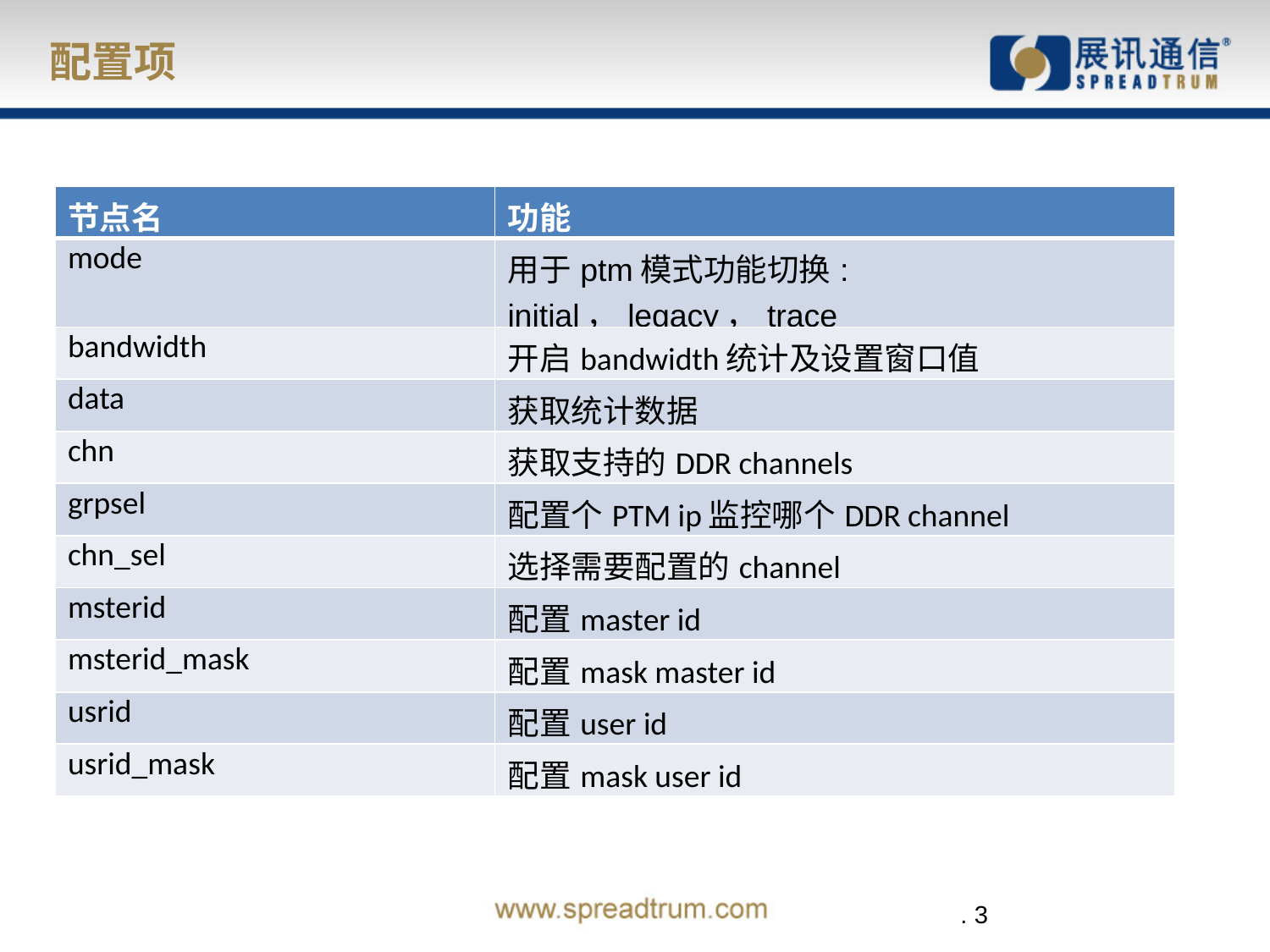

# 配置项

| 节点名 | 功能 |
| --- | --- |
| mode | 用于ptm模式功能切换: initial，legacy，trace |
| bandwidth | 开启bandwidth统计及设置窗口值 |
| data | 获取统计数据 |
| chn | 获取支持的DDR channels |
| grpsel | 配置个PTM ip监控哪个DDR channel |
| chn\_sel | 选择需要配置的channel |
| msterid | 配置master id |
| msterid\_mask | 配置mask master id |
| usrid | 配置user id |
| usrid\_mask | 配置mask user id |
  . 3